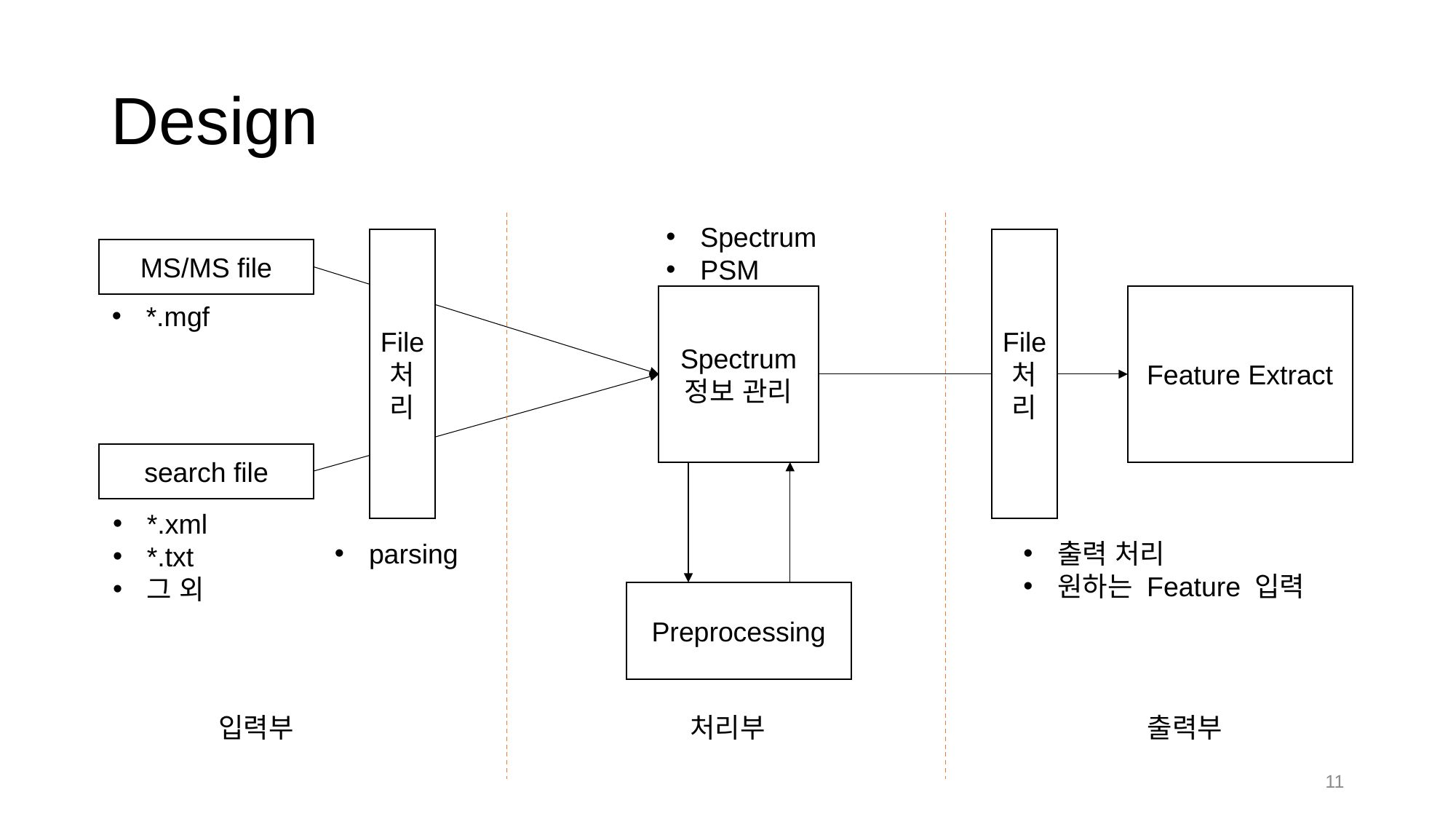

# Design
Spectrum
PSM
File 처리
File 처리
MS/MS file
Feature Extract
Spectrum
정보 관리
*.mgf
search file
*.xml
*.txt
그 외
출력 처리
원하는 Feature 입력
parsing
Preprocessing
입력부
처리부
출력부
11